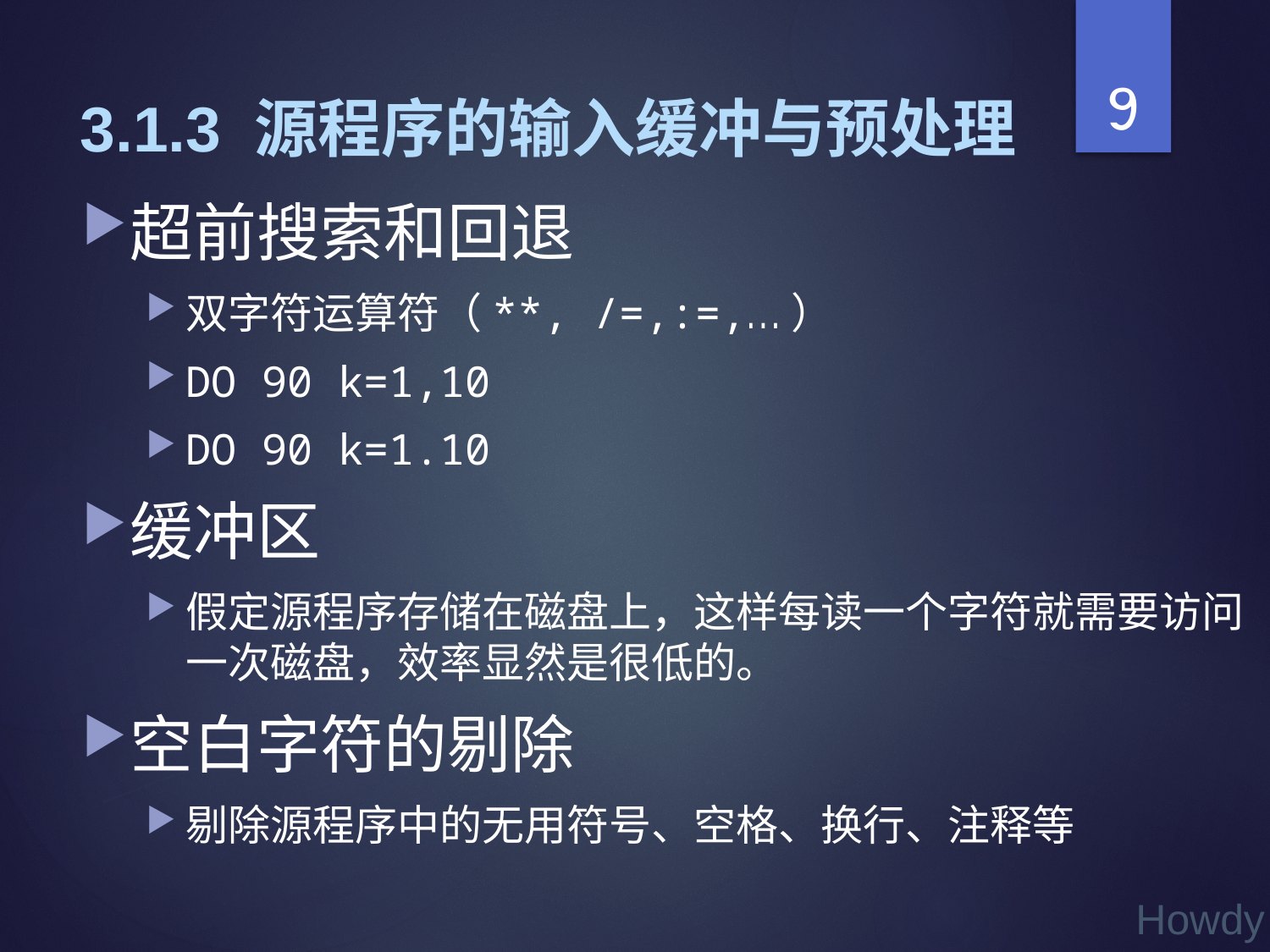

9
# 3.1.3 源程序的输入缓冲与预处理
超前搜索和回退
双字符运算符（**, /=,:=,…）
DO 90 k=1,10
DO 90 k=1.10
缓冲区
假定源程序存储在磁盘上，这样每读一个字符就需要访问一次磁盘，效率显然是很低的。
空白字符的剔除
剔除源程序中的无用符号、空格、换行、注释等